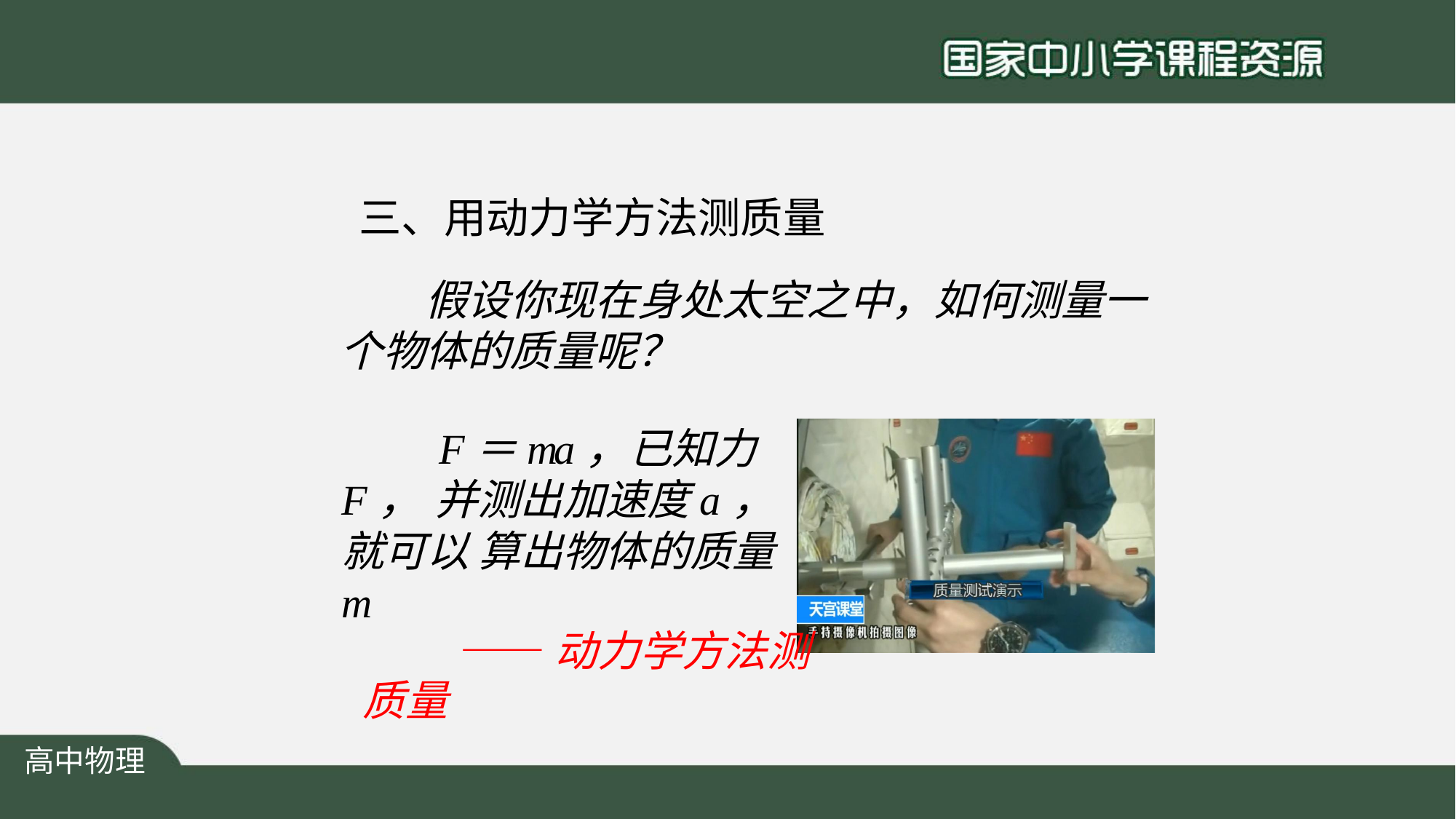

# 三、用动力学方法测质量
假设你现在身处太空之中，如何测量一 个物体的质量呢？
F＝ma，已知力F，  并测出加速度a，就可以 算出物体的质量m
——动力学方法测质量

高中物理